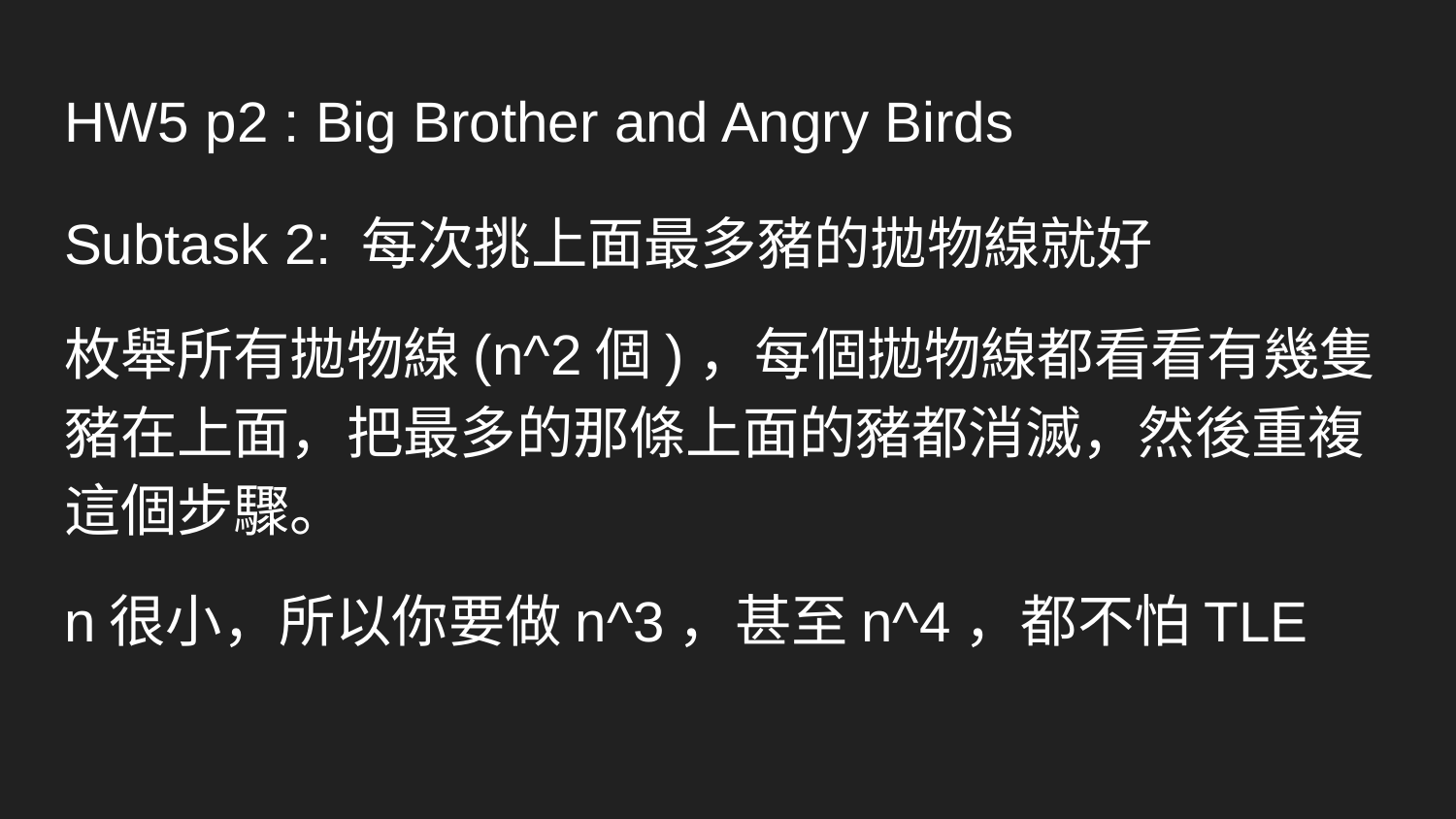

# HW5 p2 : Big Brother and Angry Birds
Subtask 2: 每次挑上面最多豬的拋物線就好
枚舉所有拋物線(n^2個)，每個拋物線都看看有幾隻豬在上面，把最多的那條上面的豬都消滅，然後重複這個步驟。
n很小，所以你要做n^3，甚至n^4，都不怕TLE